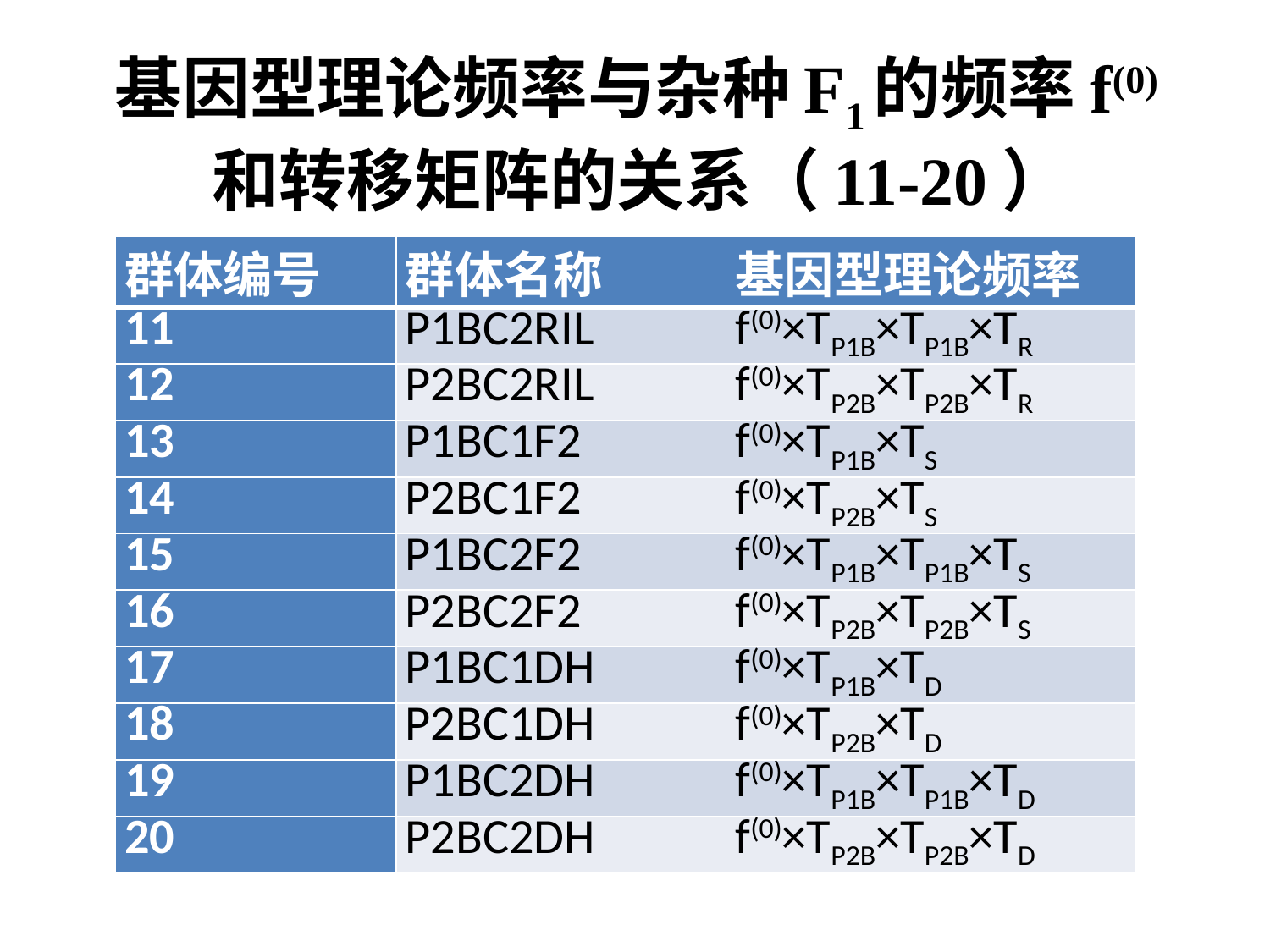

# 基因型理论频率与杂种F1的频率f(0)和转移矩阵的关系（11-20）
| 群体编号 | 群体名称 | 基因型理论频率 |
| --- | --- | --- |
| 11 | P1BC2RIL | f(0)×TP1B×TP1B×TR |
| 12 | P2BC2RIL | f(0)×TP2B×TP2B×TR |
| 13 | P1BC1F2 | f(0)×TP1B×TS |
| 14 | P2BC1F2 | f(0)×TP2B×TS |
| 15 | P1BC2F2 | f(0)×TP1B×TP1B×TS |
| 16 | P2BC2F2 | f(0)×TP2B×TP2B×TS |
| 17 | P1BC1DH | f(0)×TP1B×TD |
| 18 | P2BC1DH | f(0)×TP2B×TD |
| 19 | P1BC2DH | f(0)×TP1B×TP1B×TD |
| 20 | P2BC2DH | f(0)×TP2B×TP2B×TD |